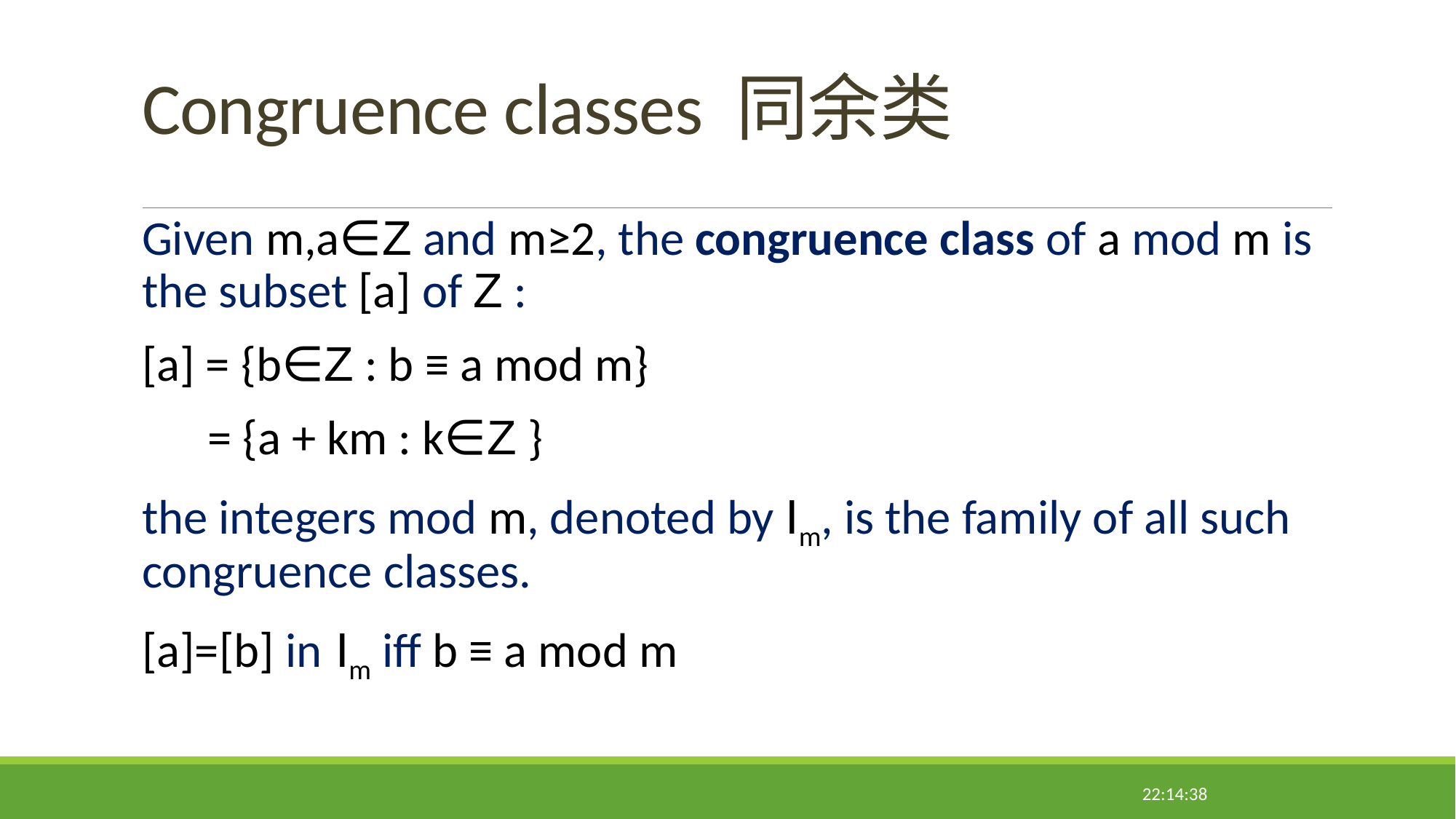

# Congruence classes 同余类
Given m,a∈Z and m≥2, the congruence class of a mod m is the subset [a] of Z :
[a] = {b∈Z : b ≡ a mod m}
      = {a + km : k∈Z }
the integers mod m, denoted by Im, is the family of all such congruence classes.
[a]=[b] in Im iff b ≡ a mod m
22:14:38